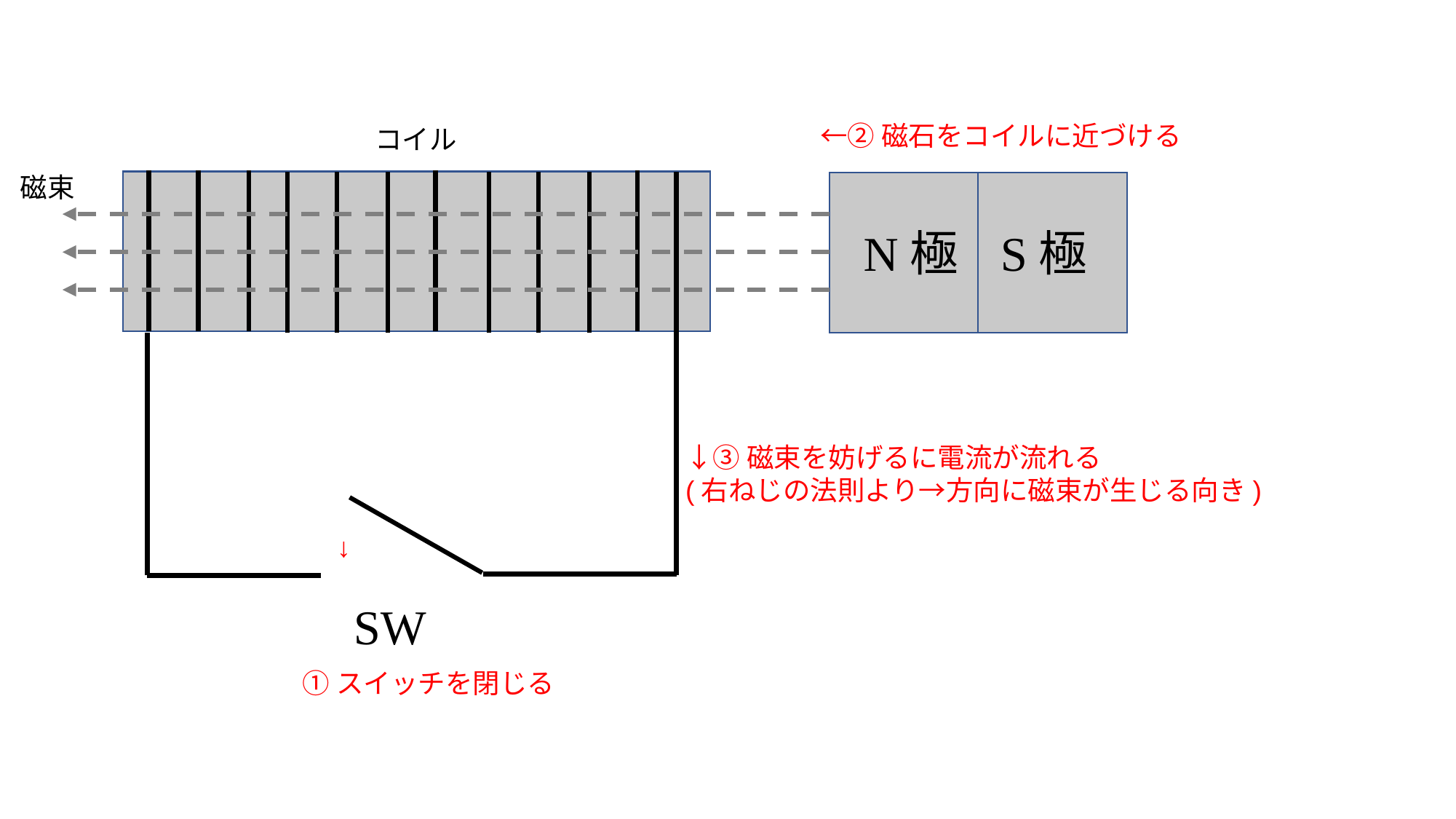

←②磁石をコイルに近づける
コイル
磁束

N極
S極
↓③磁束を妨げるに電流が流れる
(右ねじの法則より→方向に磁束が生じる向き)
↓
SW
①スイッチを閉じる